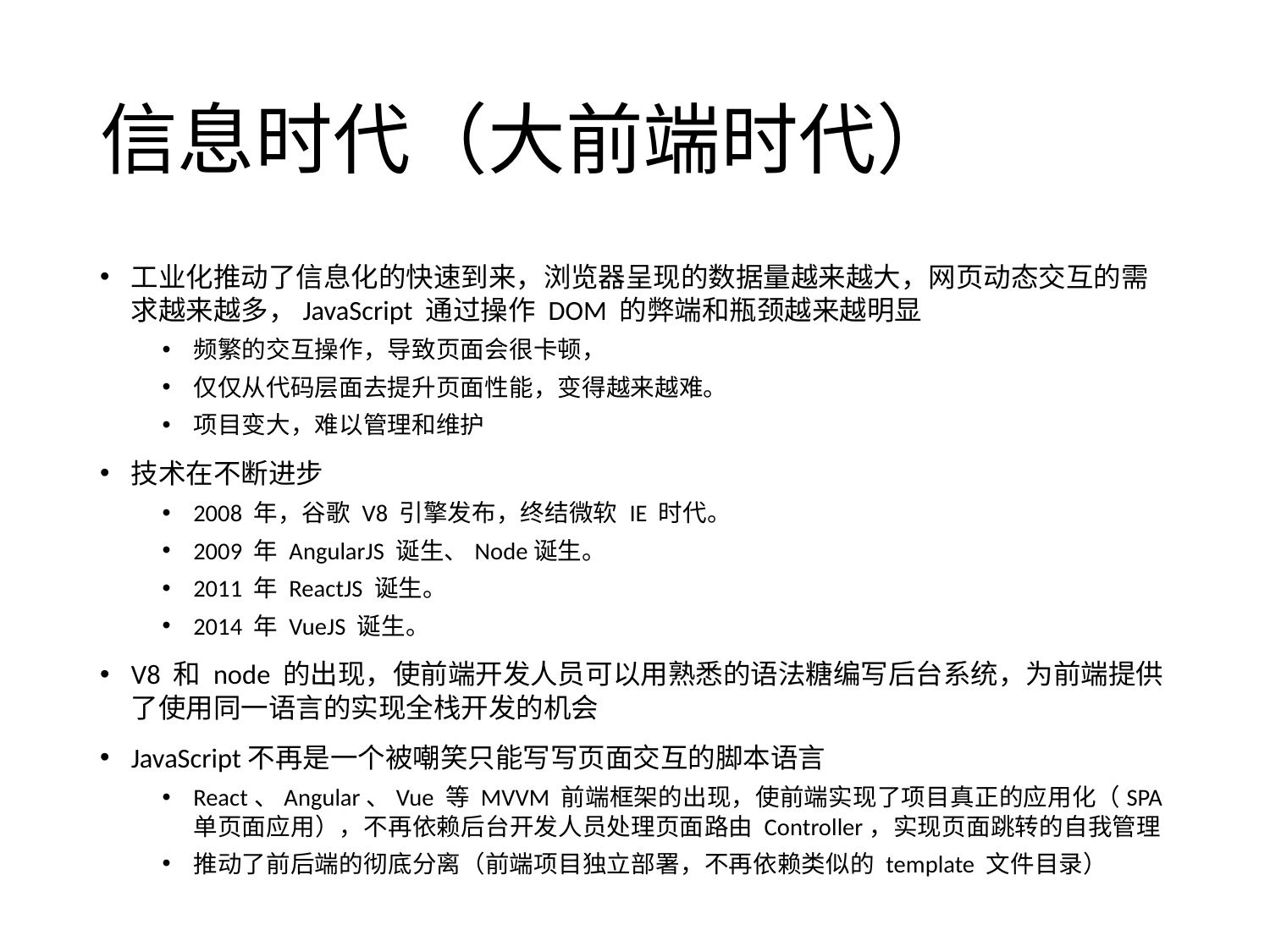

# 信息时代（大前端时代）
工业化推动了信息化的快速到来，浏览器呈现的数据量越来越大，网页动态交互的需求越来越多，JavaScript 通过操作 DOM 的弊端和瓶颈越来越明显
频繁的交互操作，导致页面会很卡顿，
仅仅从代码层面去提升页面性能，变得越来越难。
项目变大，难以管理和维护
技术在不断进步
2008 年，谷歌 V8 引擎发布，终结微软 IE 时代。
2009 年 AngularJS 诞生、Node诞生。
2011 年 ReactJS 诞生。
2014 年 VueJS 诞生。
V8 和 node 的出现，使前端开发人员可以用熟悉的语法糖编写后台系统，为前端提供了使用同一语言的实现全栈开发的机会
JavaScript不再是一个被嘲笑只能写写页面交互的脚本语言
React、Angular、Vue 等 MVVM 前端框架的出现，使前端实现了项目真正的应用化（SPA单页面应用），不再依赖后台开发人员处理页面路由 Controller，实现页面跳转的自我管理
推动了前后端的彻底分离（前端项目独立部署，不再依赖类似的 template 文件目录）